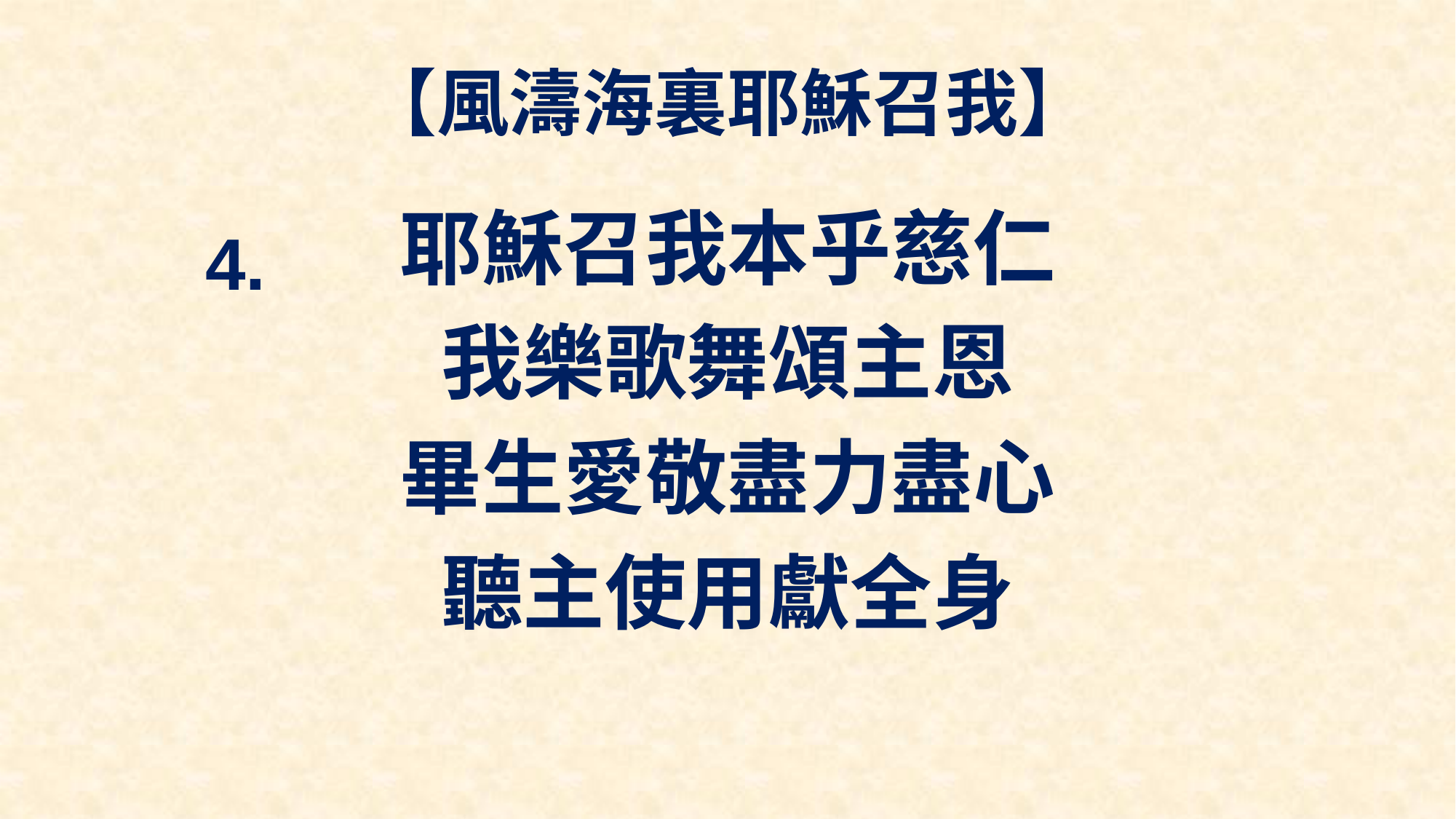

# 【風濤海裏耶穌召我】
耶穌召我本乎慈仁
我樂歌舞頌主恩
畢生愛敬盡力盡心
聽主使用獻全身
4.